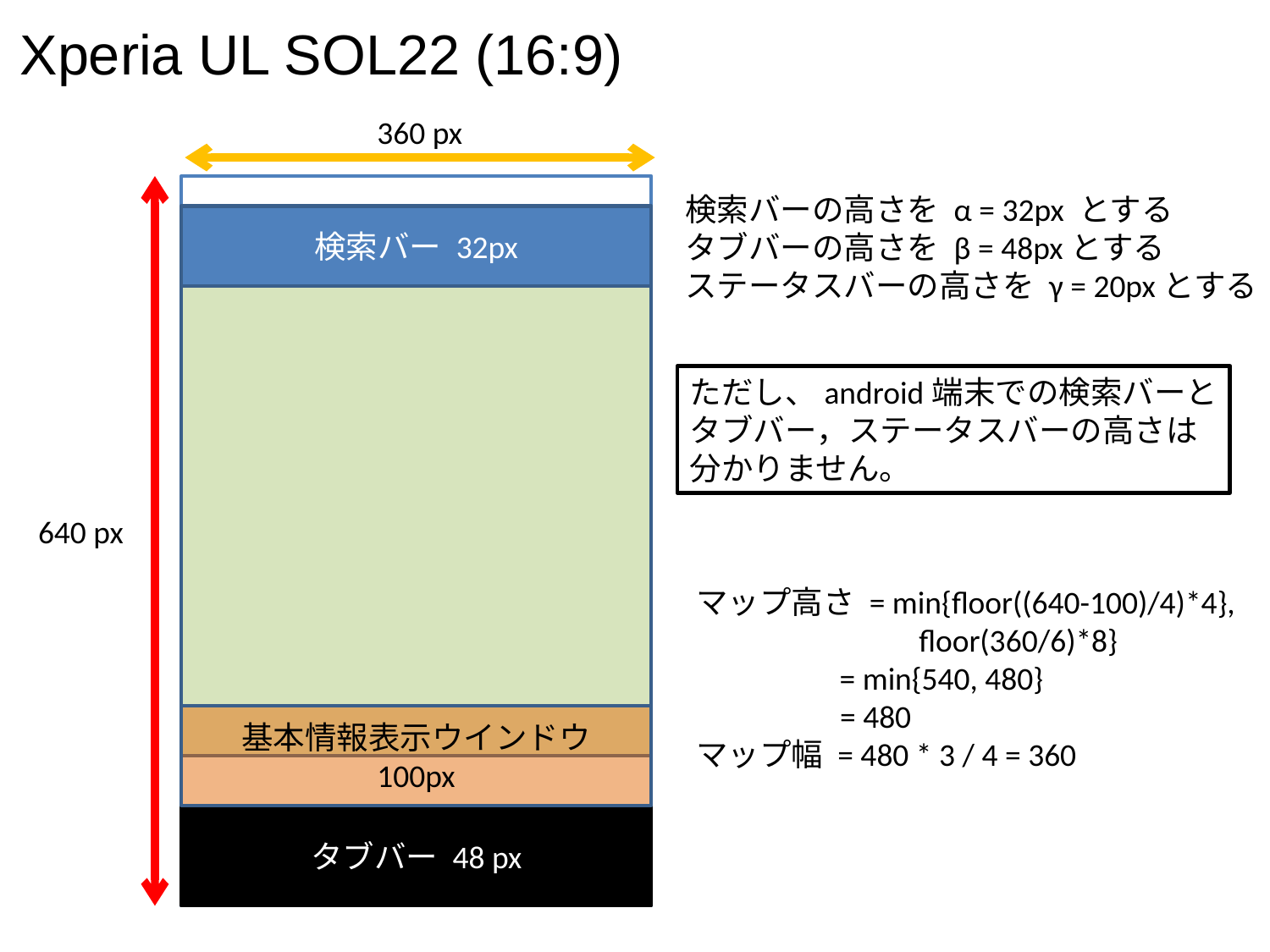

# Xperia UL SOL22 (16:9)
360 px

検索バーの高さを α = 32px とする
タブバーの高さを β = 48pxとする
ステータスバーの高さを γ = 20pxとする
検索バー 32px

ただし、android端末での検索バーと
タブバー，ステータスバーの高さは
分かりません。
640 px
マップ高さ = min{floor((640-100)/4)*4},
                               floor(360/6)*8}
                    = min{540, 480}
                    = 480
マップ幅 = 480 * 3 / 4 = 360
基本情報表示ウインドウ
100px
タブバー 48 px